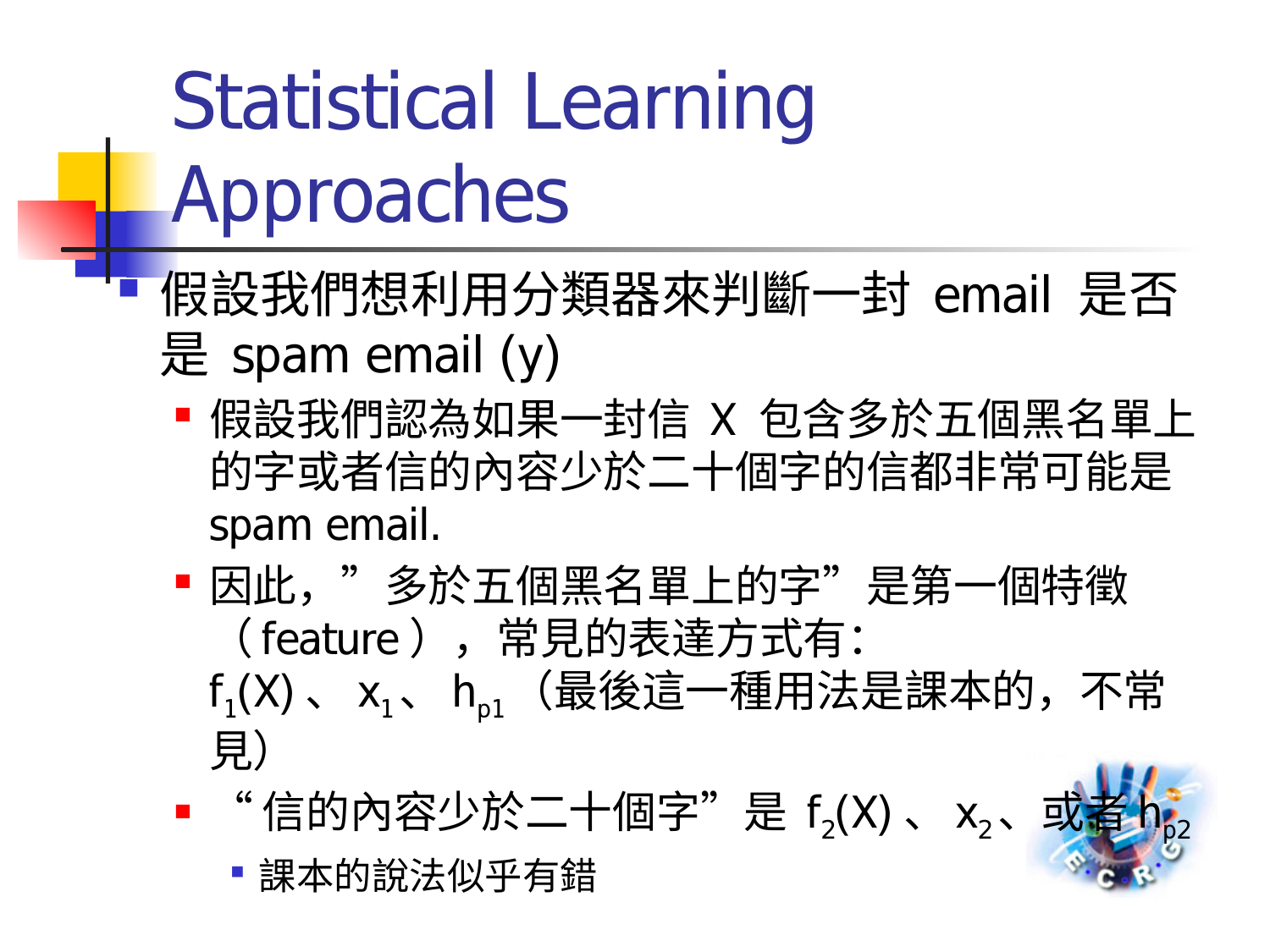

# Statistical Learning Approaches
假設我們想利用分類器來判斷一封 email 是否是 spam email (y)
假設我們認為如果一封信 X 包含多於五個黑名單上的字或者信的內容少於二十個字的信都非常可能是 spam email.
因此，”多於五個黑名單上的字”是第一個特徵（feature），常見的表達方式有：f1(X)、x1、hp1（最後這一種用法是課本的，不常見）
“信的內容少於二十個字”是 f2(X)、x2、或者hp2
課本的說法似乎有錯